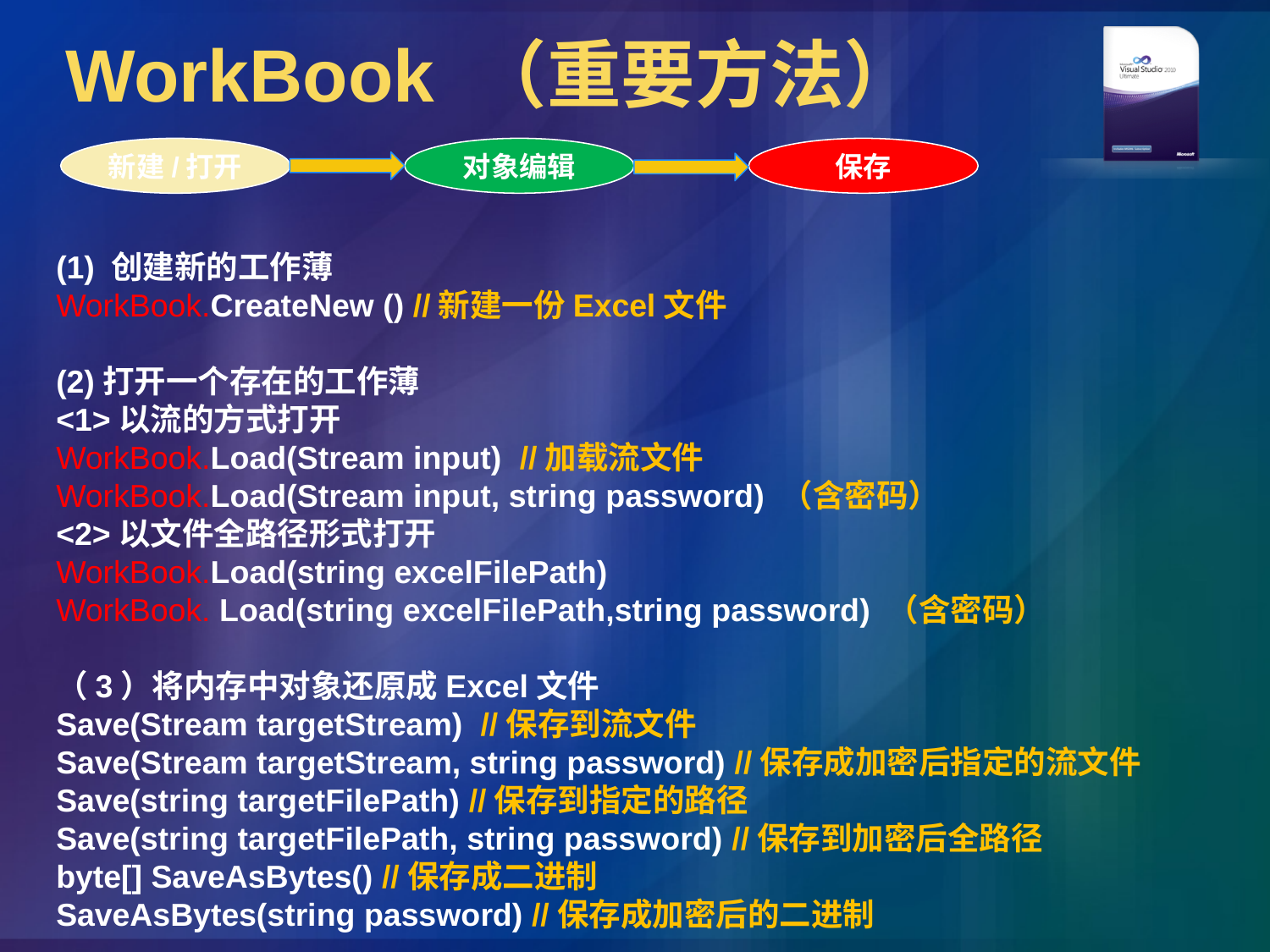

# WorkBook （重要方法）
保存
新建/打开
对象编辑

(1) 创建新的工作薄
WorkBook.CreateNew () //新建一份Excel文件

(2)打开一个存在的工作薄
<1>以流的方式打开
WorkBook.Load(Stream input)  //加载流文件
WorkBook.Load(Stream input, string password) （含密码）
<2>以文件全路径形式打开
WorkBook.Load(string excelFilePath)
WorkBook. Load(string excelFilePath,string password) （含密码）

（3）将内存中对象还原成Excel文件
Save(Stream targetStream)  //保存到流文件
Save(Stream targetStream, string password) //保存成加密后指定的流文件
Save(string targetFilePath) //保存到指定的路径
Save(string targetFilePath, string password) //保存到加密后全路径
byte[] SaveAsBytes() //保存成二进制
SaveAsBytes(string password) //保存成加密后的二进制